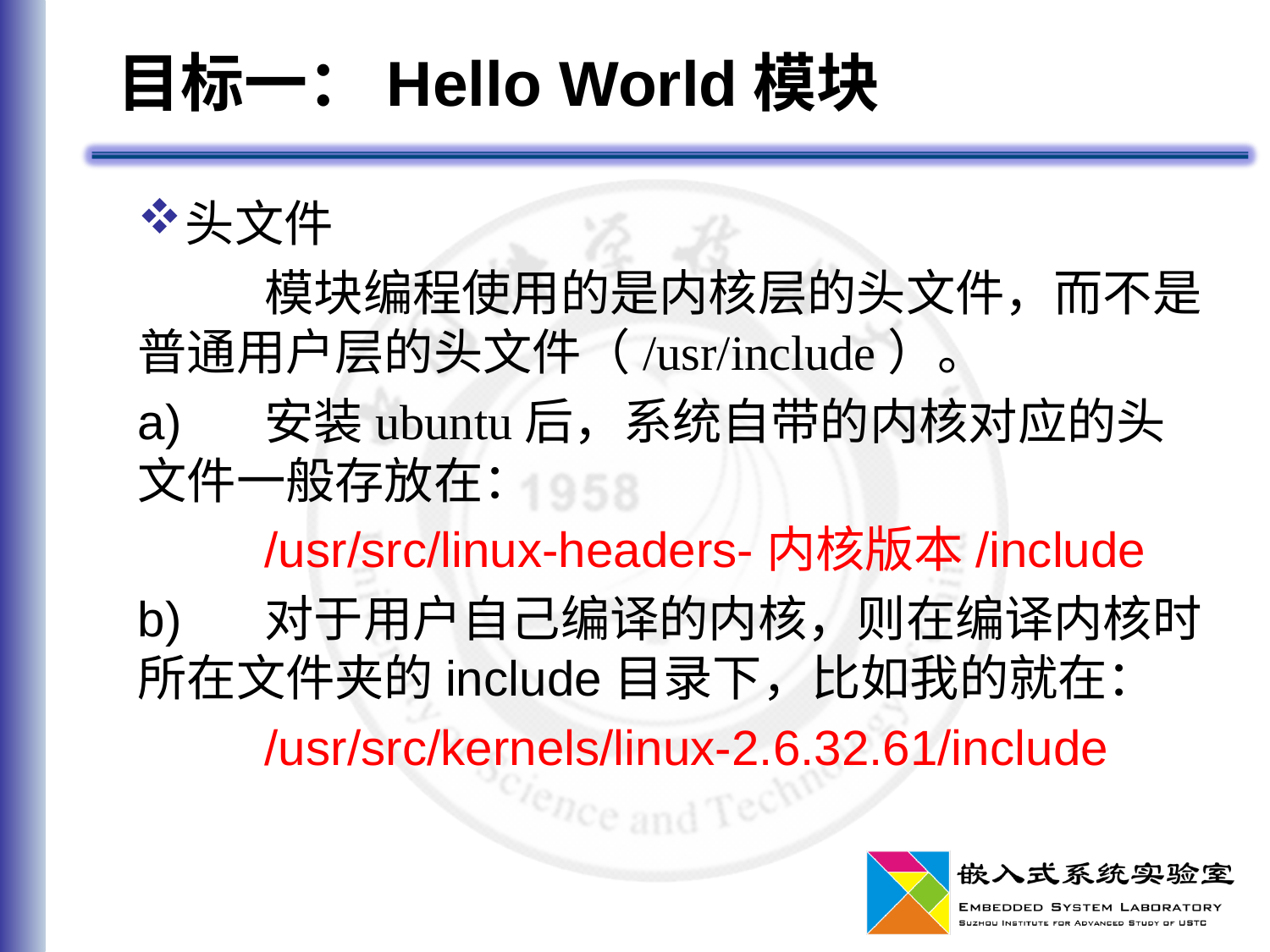

# 目标一：Hello World模块
头文件
	模块编程使用的是内核层的头文件，而不是普通用户层的头文件（/usr/include）。
a)	安装ubuntu后，系统自带的内核对应的头文件一般存放在：
	/usr/src/linux-headers-内核版本/include
b)	对于用户自己编译的内核，则在编译内核时所在文件夹的include目录下，比如我的就在：
	/usr/src/kernels/linux-2.6.32.61/include